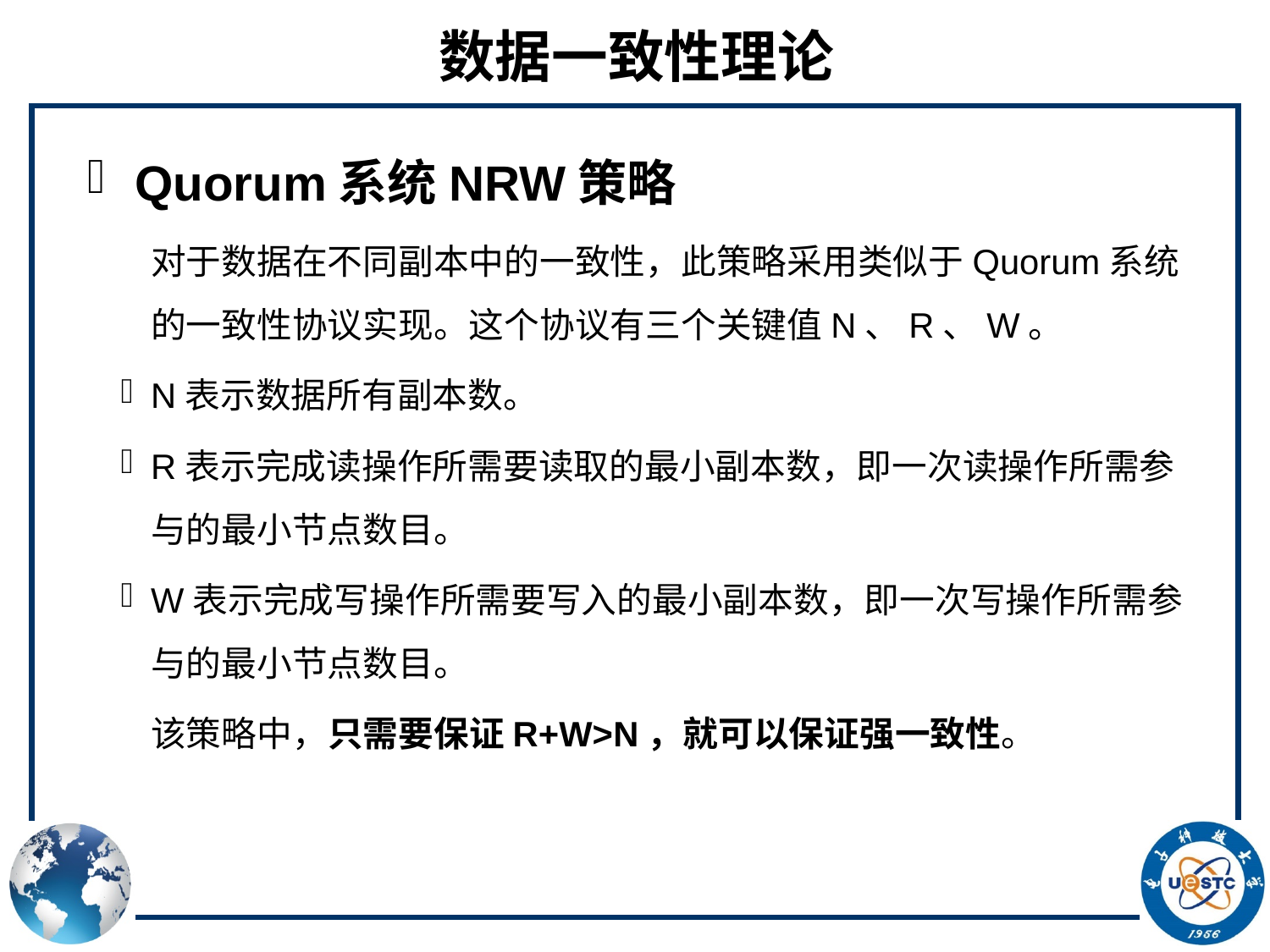

# 数据一致性理论
Quorum系统NRW策略
对于数据在不同副本中的一致性，此策略采用类似于Quorum系统的一致性协议实现。这个协议有三个关键值N、R、W。
N表示数据所有副本数。
R表示完成读操作所需要读取的最小副本数，即一次读操作所需参与的最小节点数目。
W表示完成写操作所需要写入的最小副本数，即一次写操作所需参与的最小节点数目。
该策略中，只需要保证R+W>N，就可以保证强一致性。